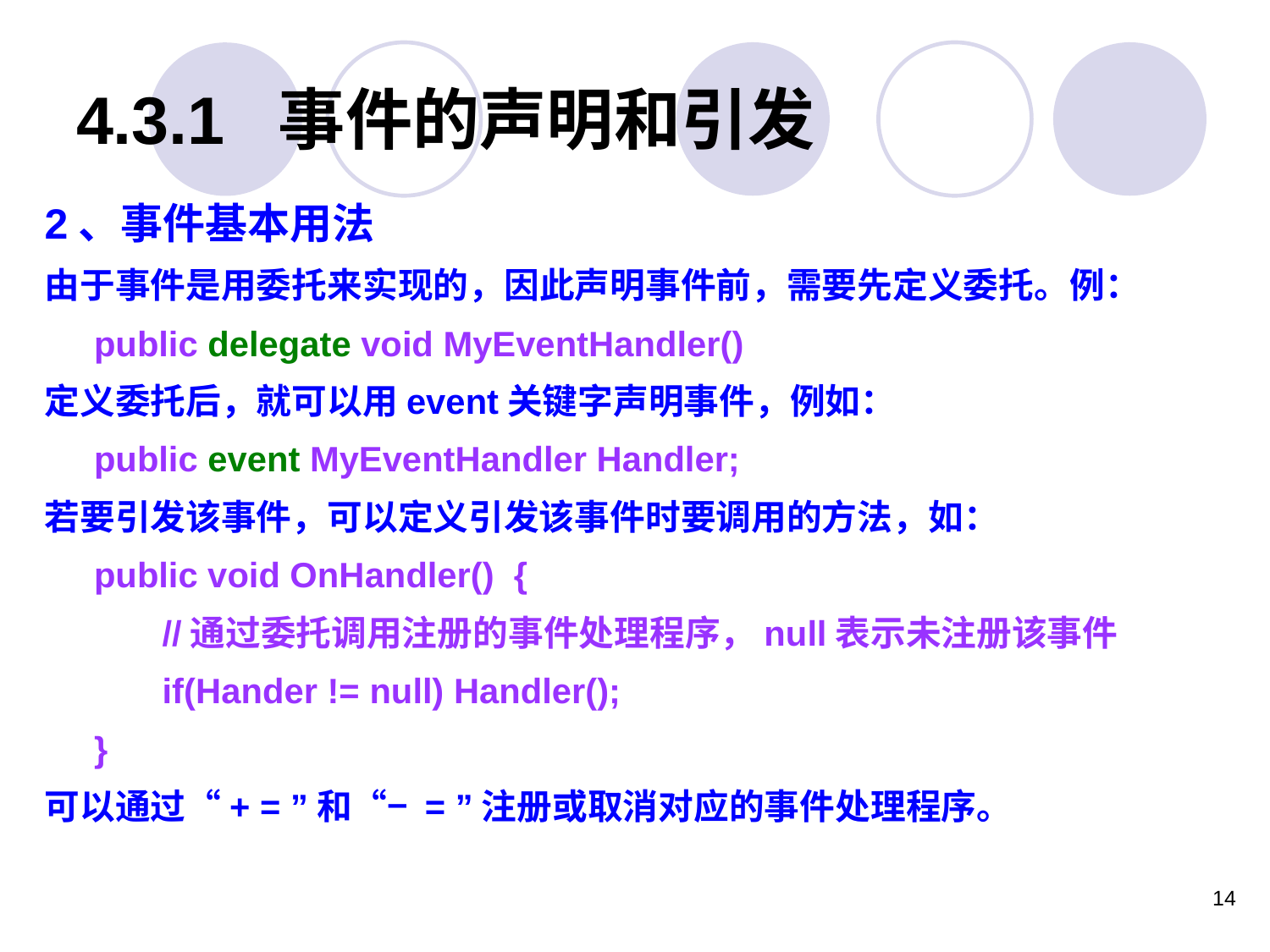

# 4.3.1  事件的声明和引发
2、事件基本用法
由于事件是用委托来实现的，因此声明事件前，需要先定义委托。例：
public delegate void MyEventHandler()
定义委托后，就可以用event关键字声明事件，例如：
public event MyEventHandler Handler;
若要引发该事件，可以定义引发该事件时要调用的方法，如：
public void OnHandler()  {
       //通过委托调用注册的事件处理程序，null表示未注册该事件
       if(Hander != null) Handler();
}
可以通过“+ = ”和“− = ”注册或取消对应的事件处理程序。

14